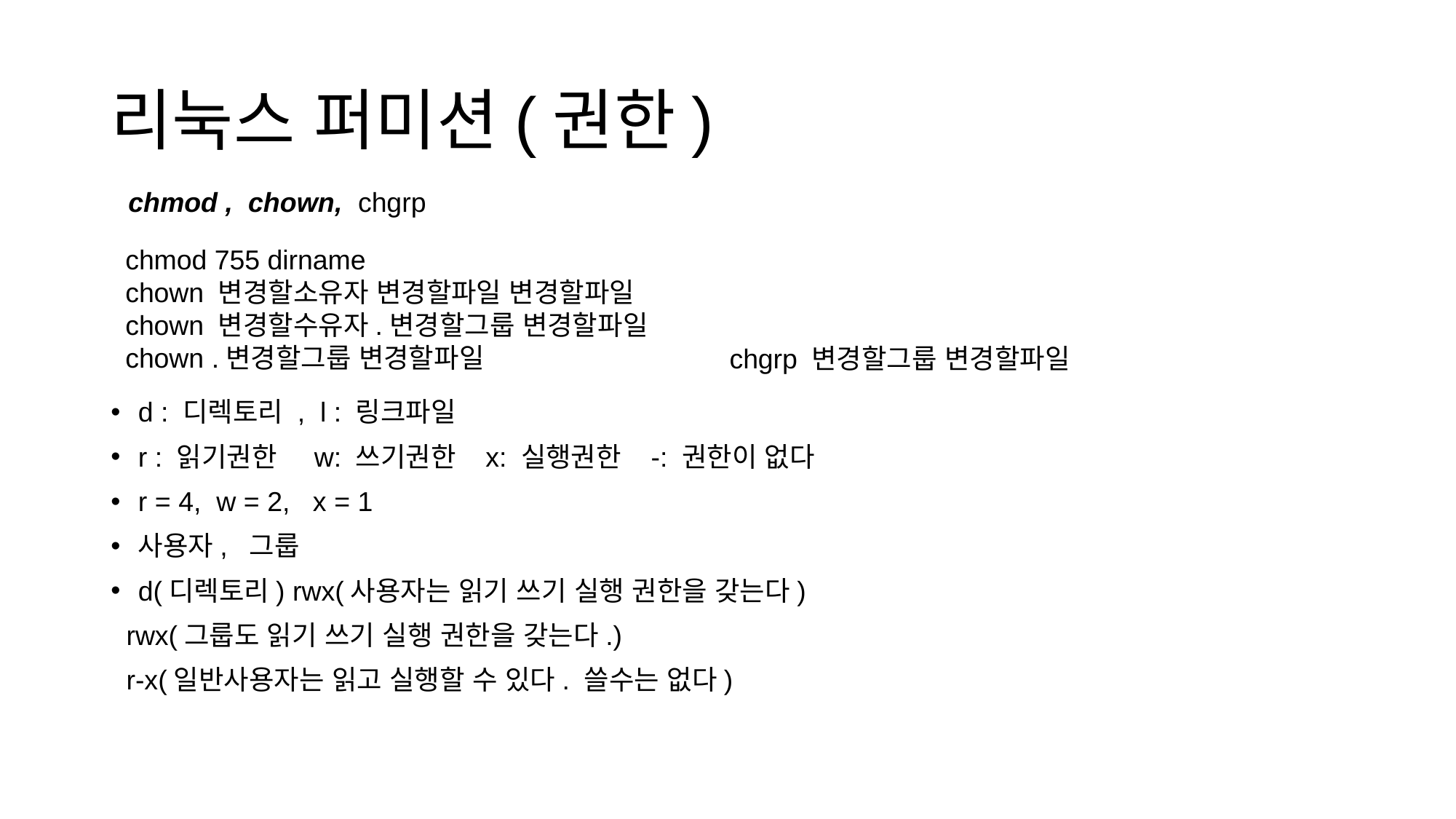

# 리눅스 퍼미션(권한)
chmod ,  chown,  chgrp
chmod 755 dirname
chown 변경할소유자 변경할파일 변경할파일
chown 변경할수유자.변경할그룹 변경할파일
chown .변경할그룹 변경할파일
chgrp 변경할그룹 변경할파일
d : 디렉토리 ,  l : 링크파일
r : 읽기권한    w: 쓰기권한   x: 실행권한   -: 권한이 없다
r = 4,  w = 2,   x = 1
사용자,  그룹
d(디렉토리) rwx(사용자는 읽기 쓰기 실행 권한을 갖는다)
  rwx(그룹도 읽기 쓰기 실행 권한을 갖는다.)
  r-x(일반사용자는 읽고 실행할 수 있다. 쓸수는 없다)